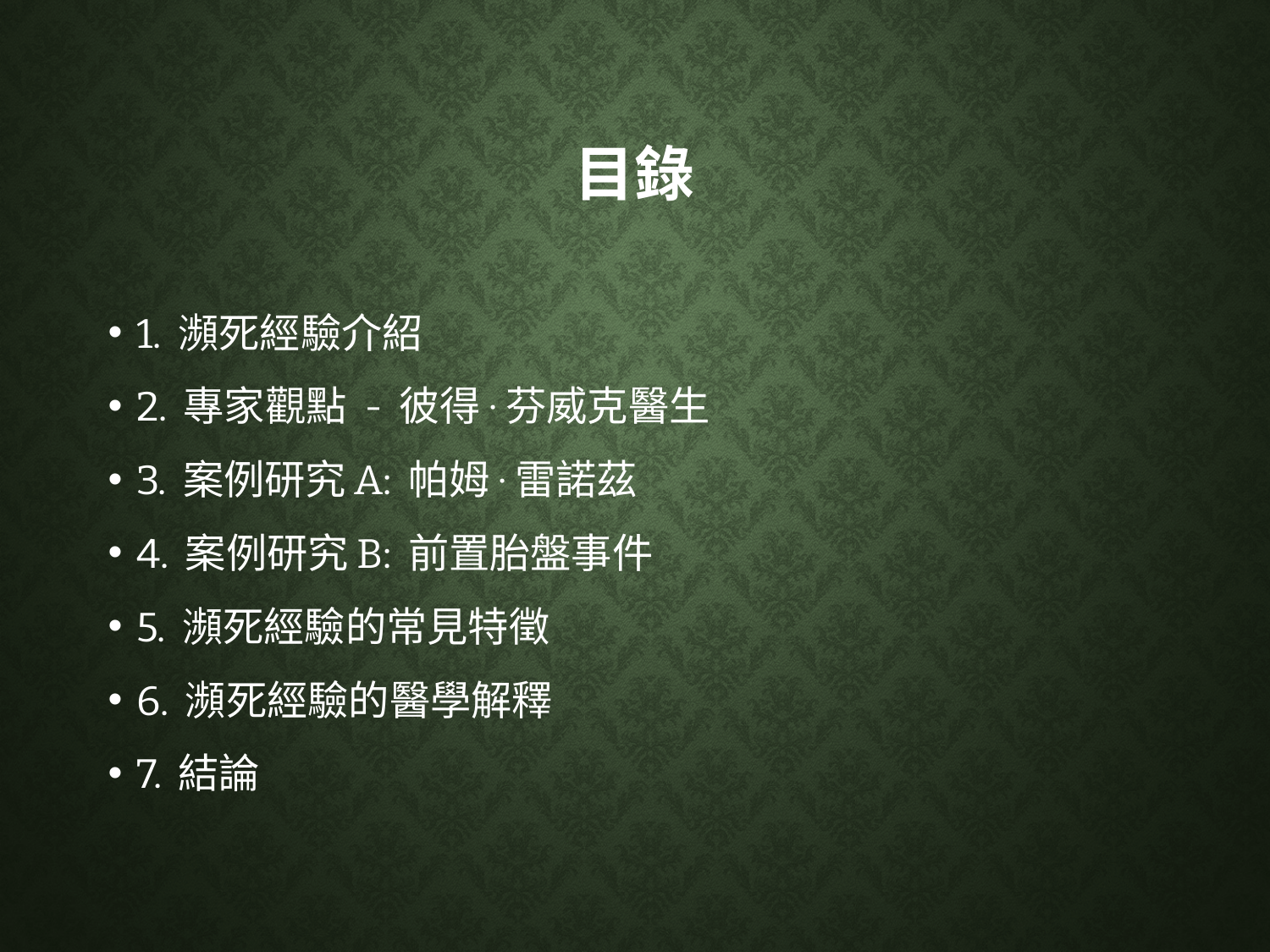

# 目錄
1. 瀕死經驗介紹
2. 專家觀點 - 彼得·芬威克醫生
3. 案例研究A: 帕姆·雷諾茲
4. 案例研究B: 前置胎盤事件
5. 瀕死經驗的常見特徵
6. 瀕死經驗的醫學解釋
7. 結論